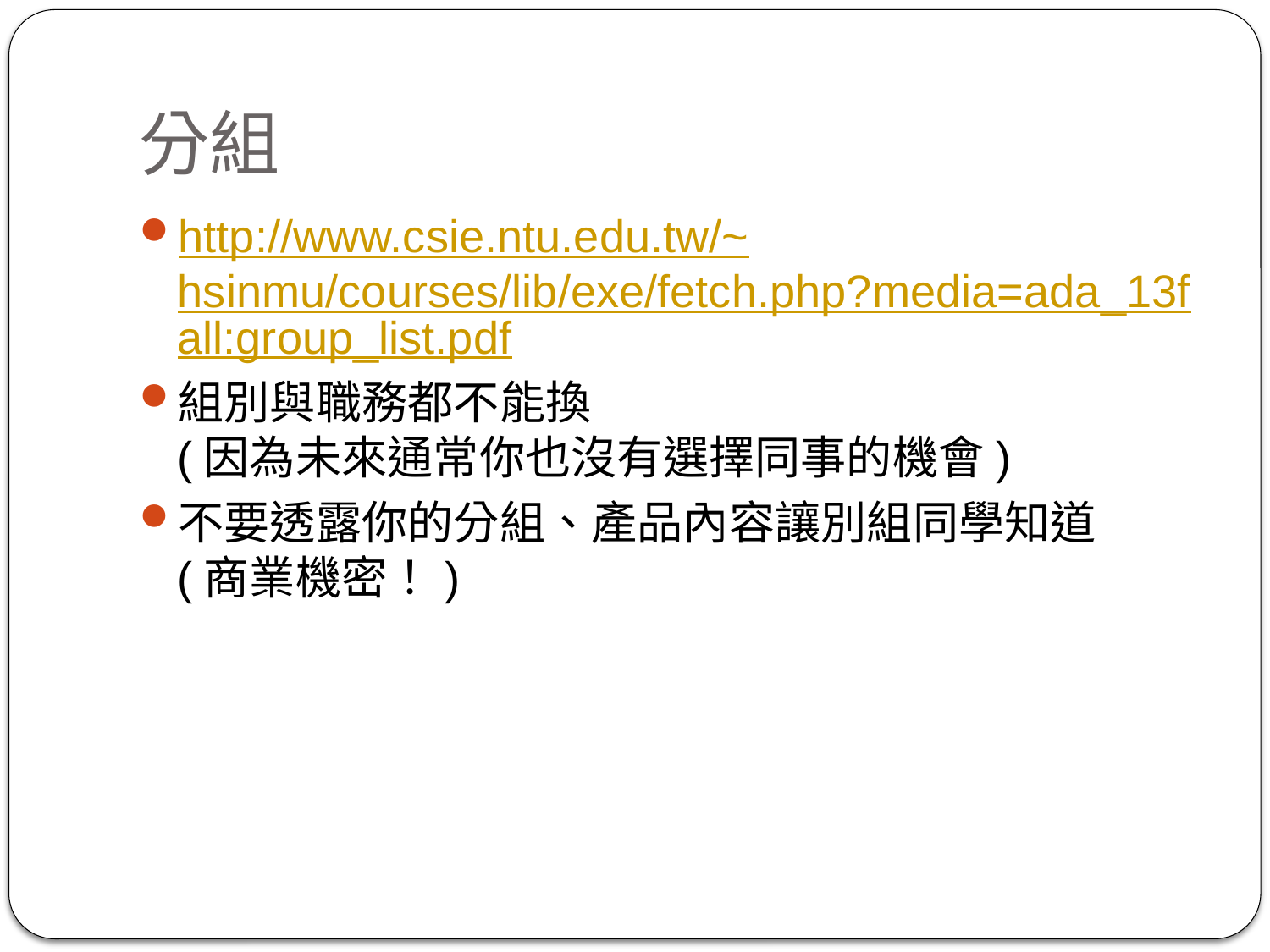

# 分組
http://www.csie.ntu.edu.tw/~hsinmu/courses/lib/exe/fetch.php?media=ada_13fall:group_list.pdf
組別與職務都不能換
(因為未來通常你也沒有選擇同事的機會)
不要透露你的分組、產品內容讓別組同學知道
(商業機密！)